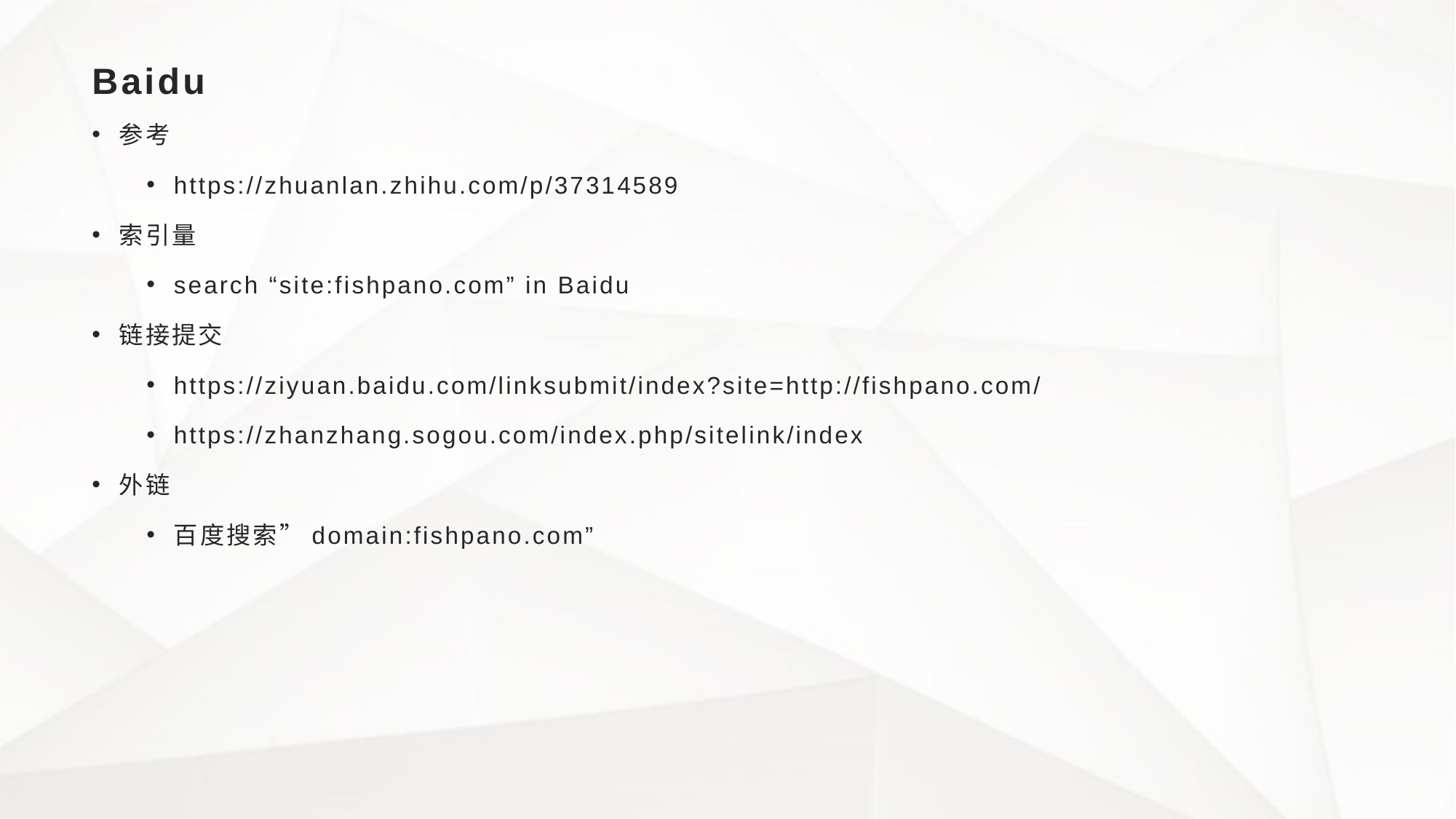

# Baidu
参考
https://zhuanlan.zhihu.com/p/37314589
索引量
search “site:fishpano.com” in Baidu
链接提交
https://ziyuan.baidu.com/linksubmit/index?site=http://fishpano.com/
https://zhanzhang.sogou.com/index.php/sitelink/index
外链
百度搜索”domain:fishpano.com”